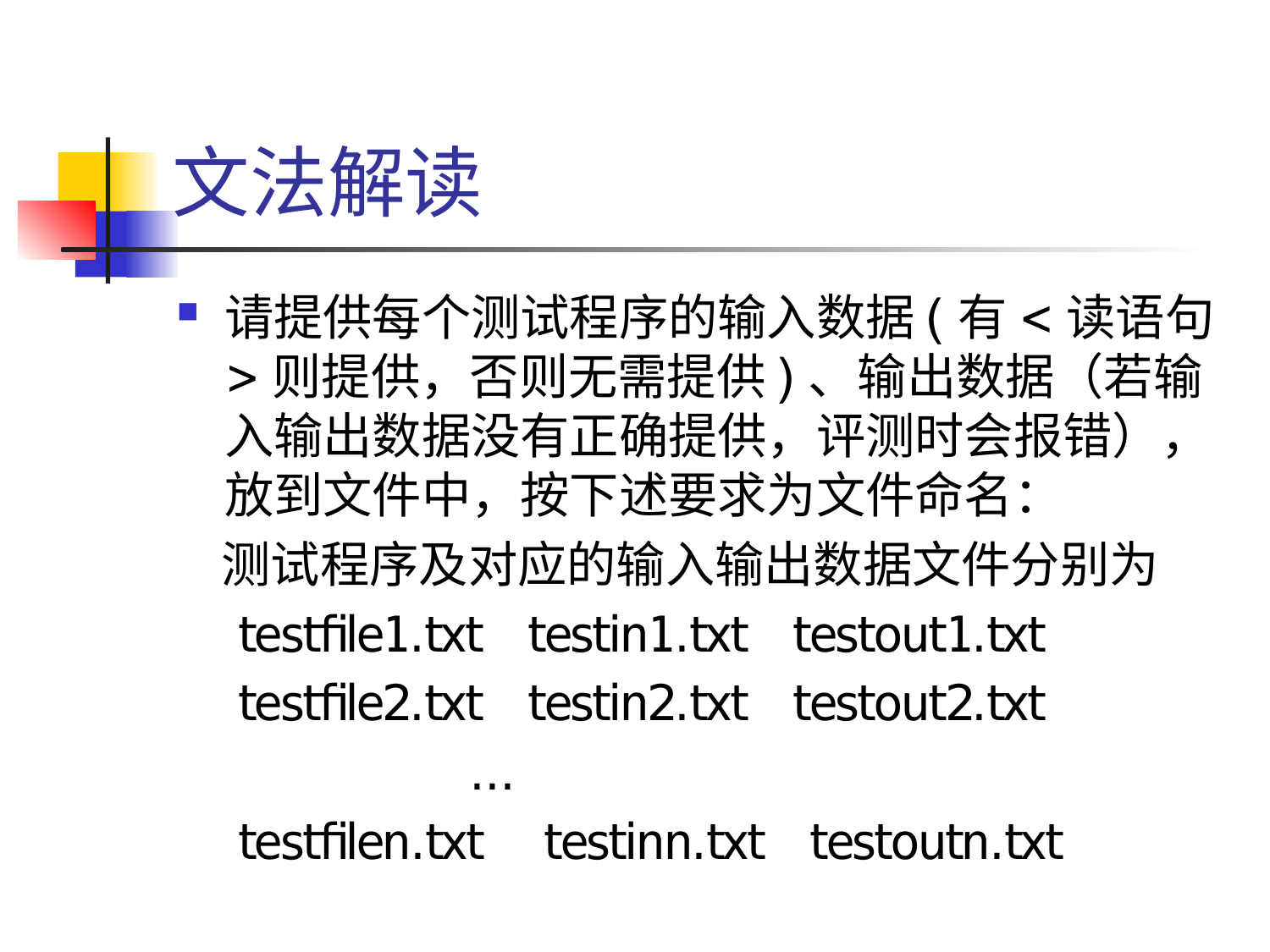

# 文法解读
请提供每个测试程序的输入数据(有<读语句>则提供，否则无需提供)、输出数据（若输入输出数据没有正确提供，评测时会报错），放到文件中，按下述要求为文件命名：
   测试程序及对应的输入输出数据文件分别为
    testfile1.txt   testin1.txt   testout1.txt
    testfile2.txt   testin2.txt   testout2.txt
                   ...
    testfilen.txt    testinn.txt   testoutn.txt